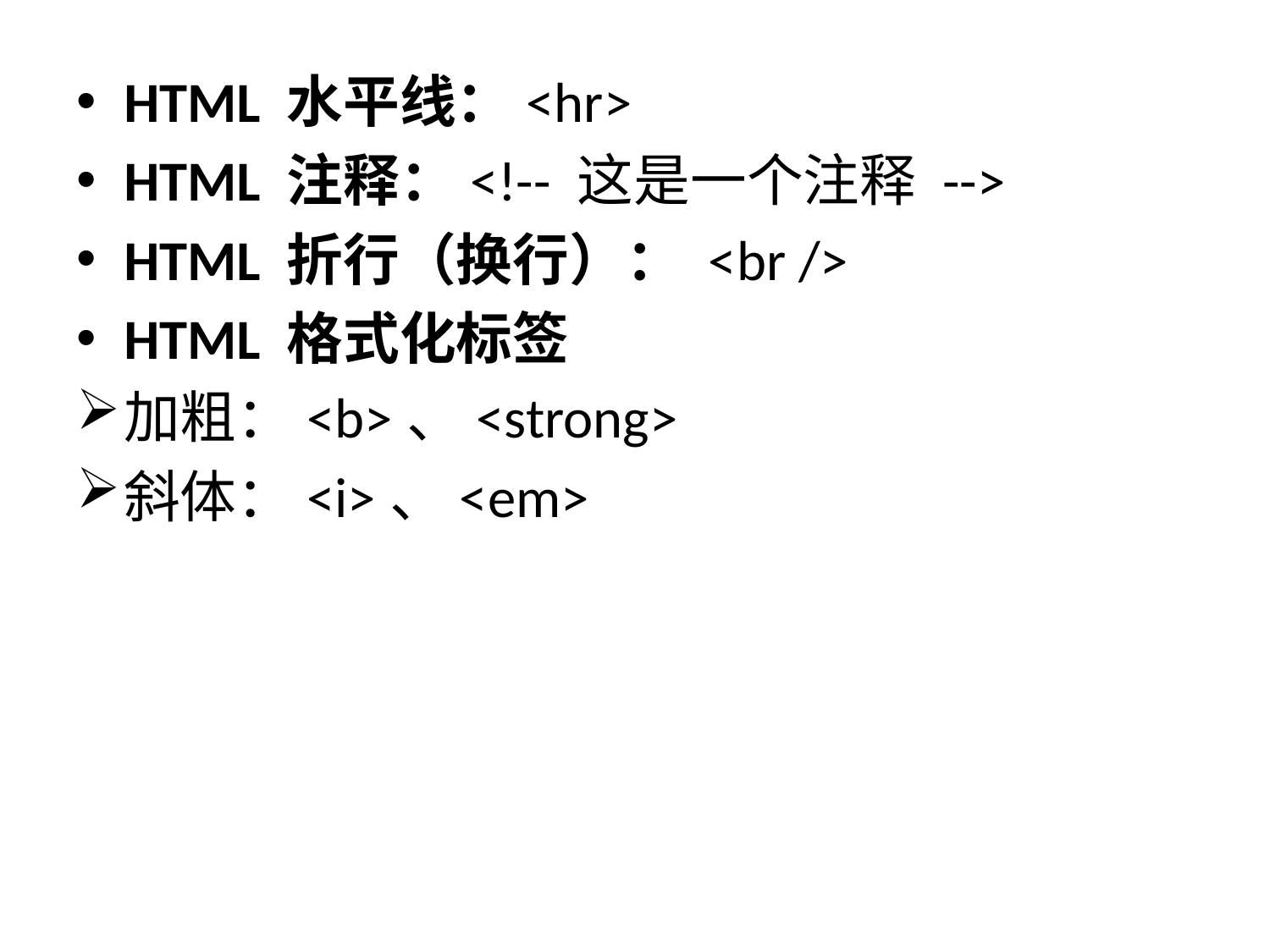

HTML 水平线：<hr>
HTML 注释：<!-- 这是一个注释 -->
HTML 折行（换行）： <br />
HTML 格式化标签
加粗：<b>、<strong>
斜体：<i>、<em>